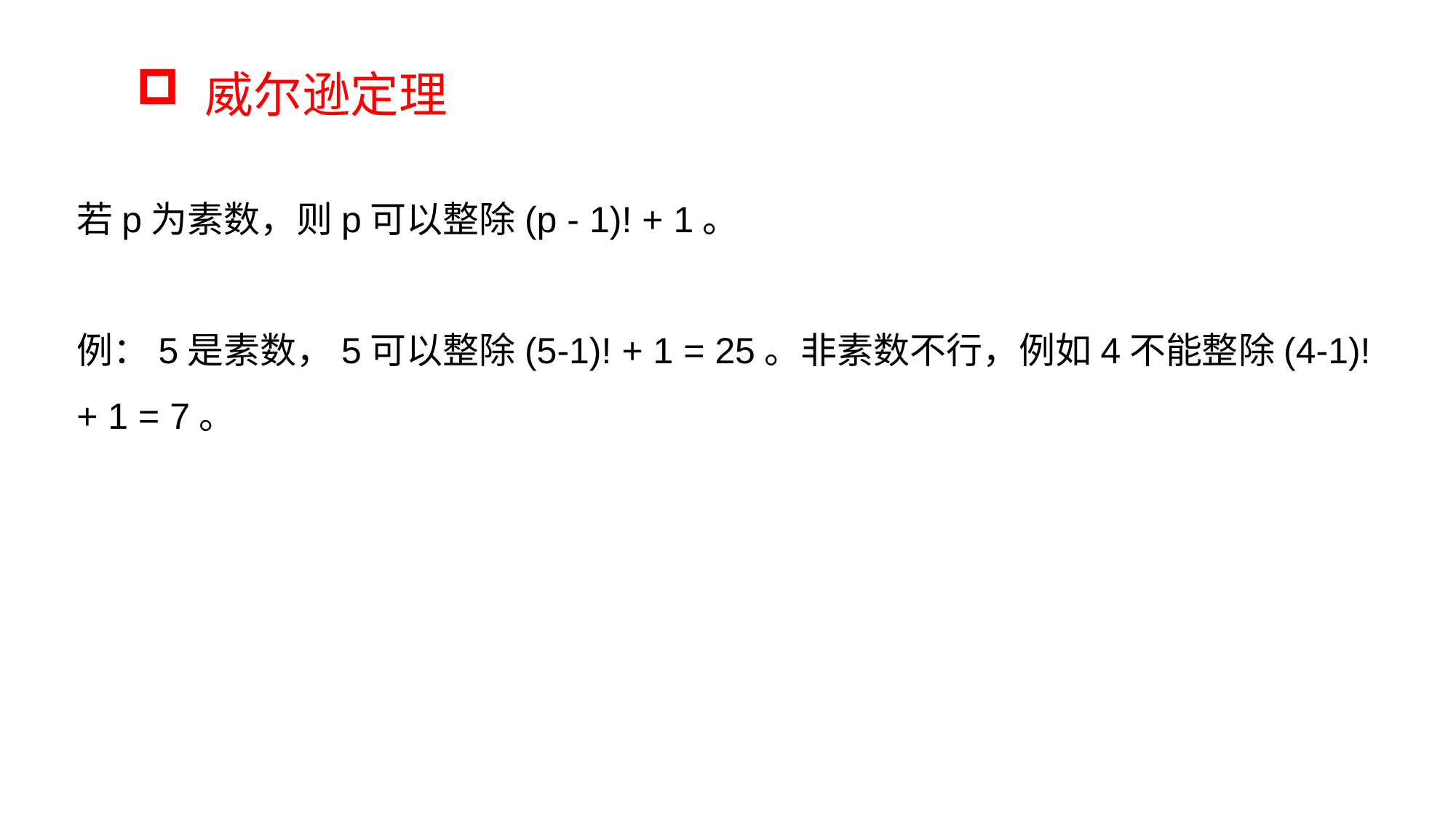

威尔逊定理
若p为素数，则p可以整除(p - 1)! + 1。

例：5是素数，5可以整除(5-1)! + 1 = 25。非素数不行，例如4不能整除(4-1)! + 1 = 7。